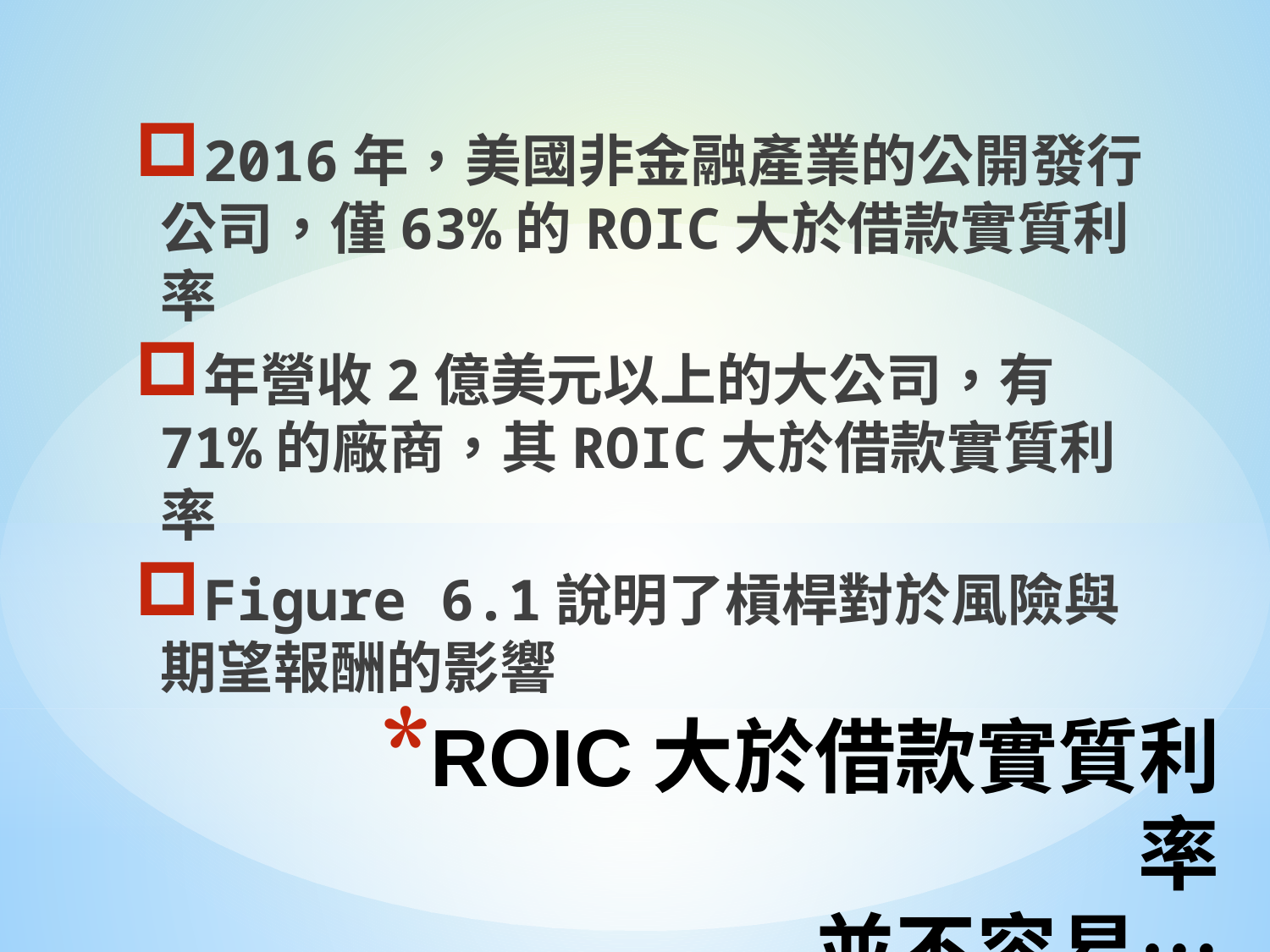

2016年，美國非金融產業的公開發行公司，僅63%的ROIC大於借款實質利率
年營收2億美元以上的大公司，有71%的廠商，其ROIC大於借款實質利率
Figure 6.1說明了槓桿對於風險與期望報酬的影響
# ROIC大於借款實質利率 並不容易…